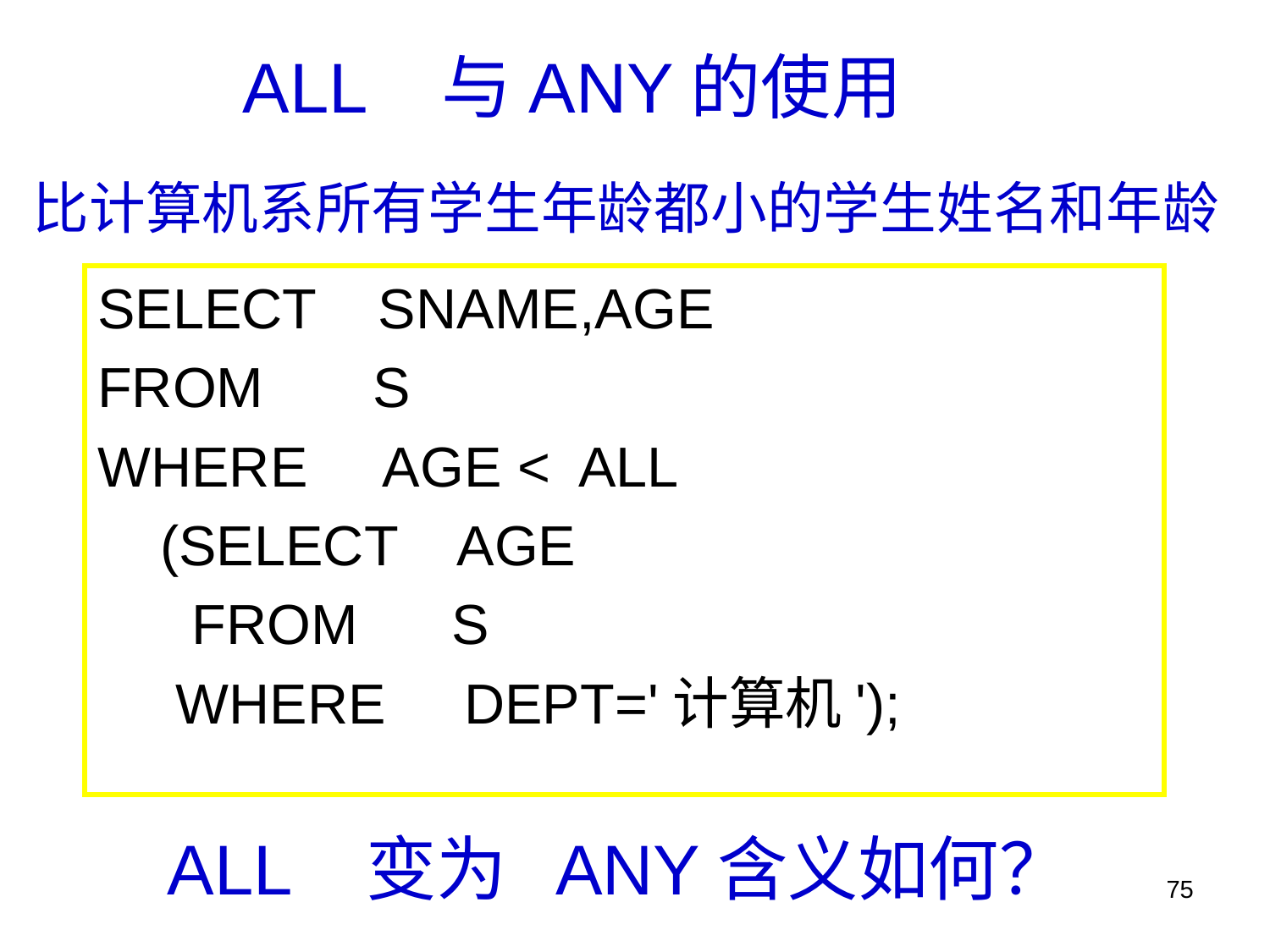

ALL   与ANY的使用
比计算机系所有学生年龄都小的学生姓名和年龄
SELECT    SNAME,AGE
FROM       S
WHERE     AGE <  ALL
    (SELECT    AGE
      FROM      S
     WHERE     DEPT='计算机');
ALL   变为  ANY含义如何？
75